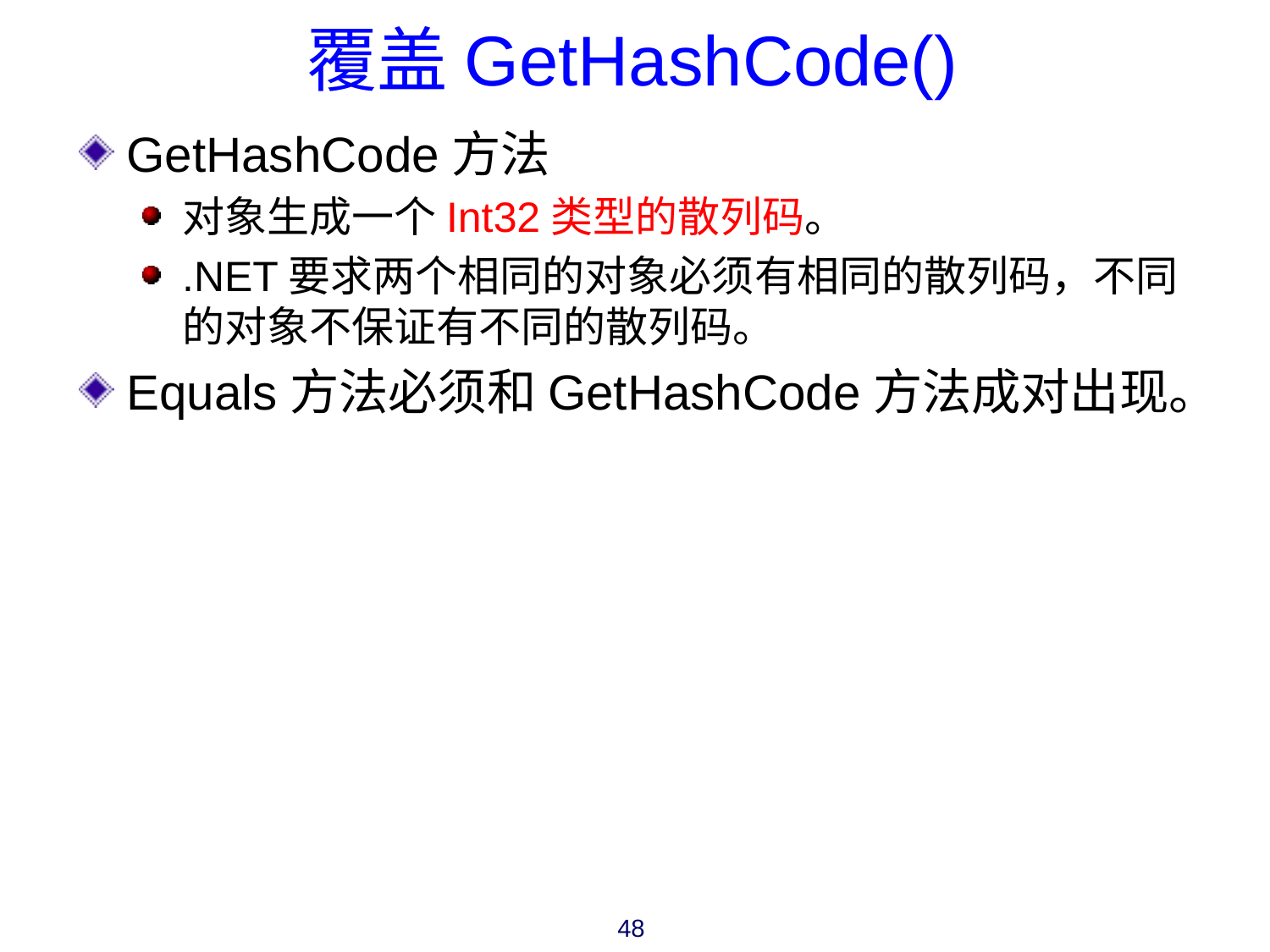

# 覆盖GetHashCode()
GetHashCode方法
对象生成一个Int32类型的散列码。
.NET要求两个相同的对象必须有相同的散列码，不同的对象不保证有不同的散列码。
Equals方法必须和GetHashCode方法成对出现。
48